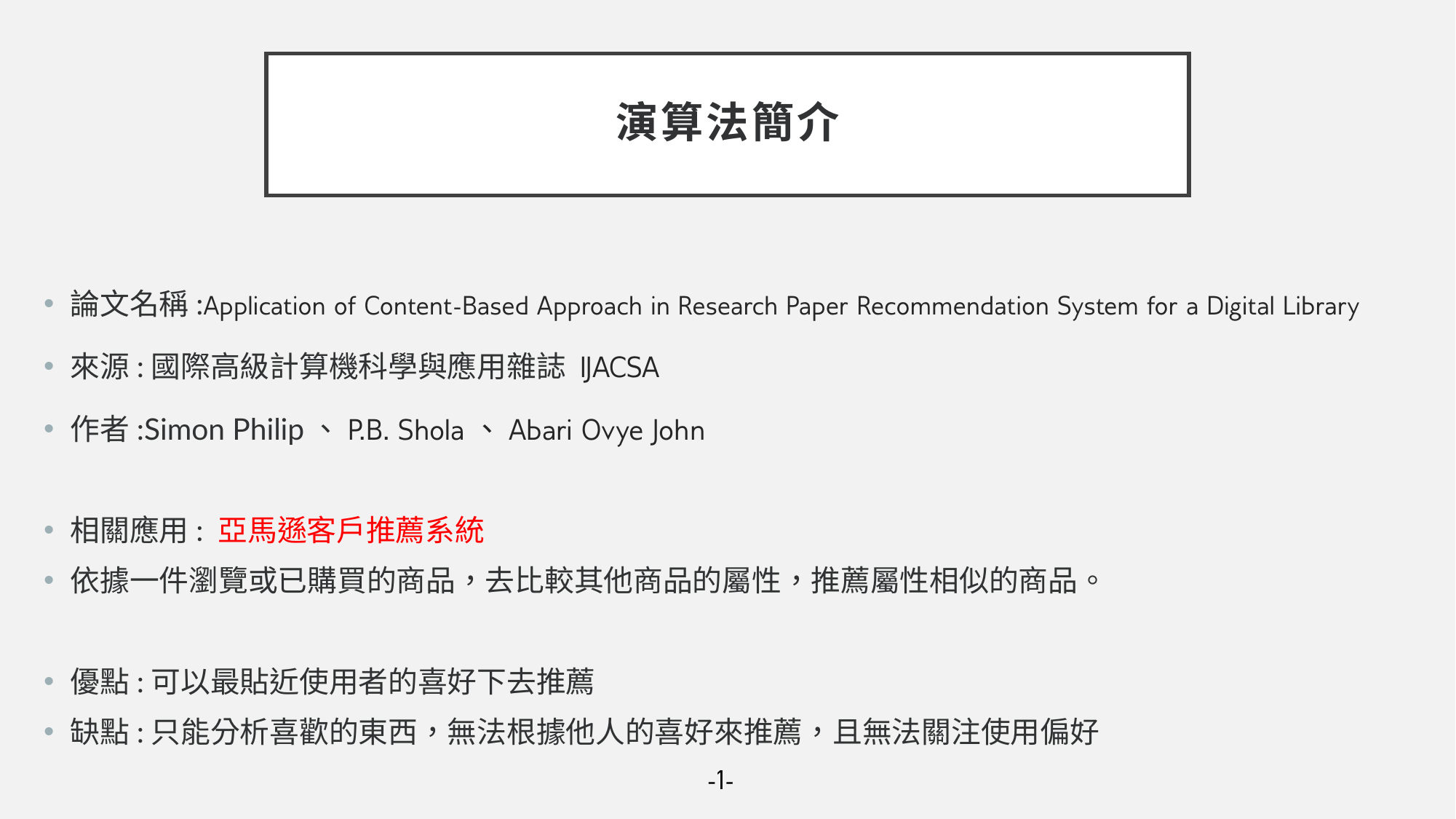

# 演算法簡介
論文名稱:Application of Content-Based Approach in Research Paper Recommendation System for a Digital Library
來源:國際高級計算機科學與應用雜誌 IJACSA
作者:Simon Philip、P.B. Shola、Abari Ovye John

相關應用: 亞馬遜客戶推薦系統
依據一件瀏覽或已購買的商品，去比較其他商品的屬性，推薦屬性相似的商品。

優點:可以最貼近使用者的喜好下去推薦
缺點:只能分析喜歡的東西，無法根據他人的喜好來推薦，且無法關注使用偏好

-1-